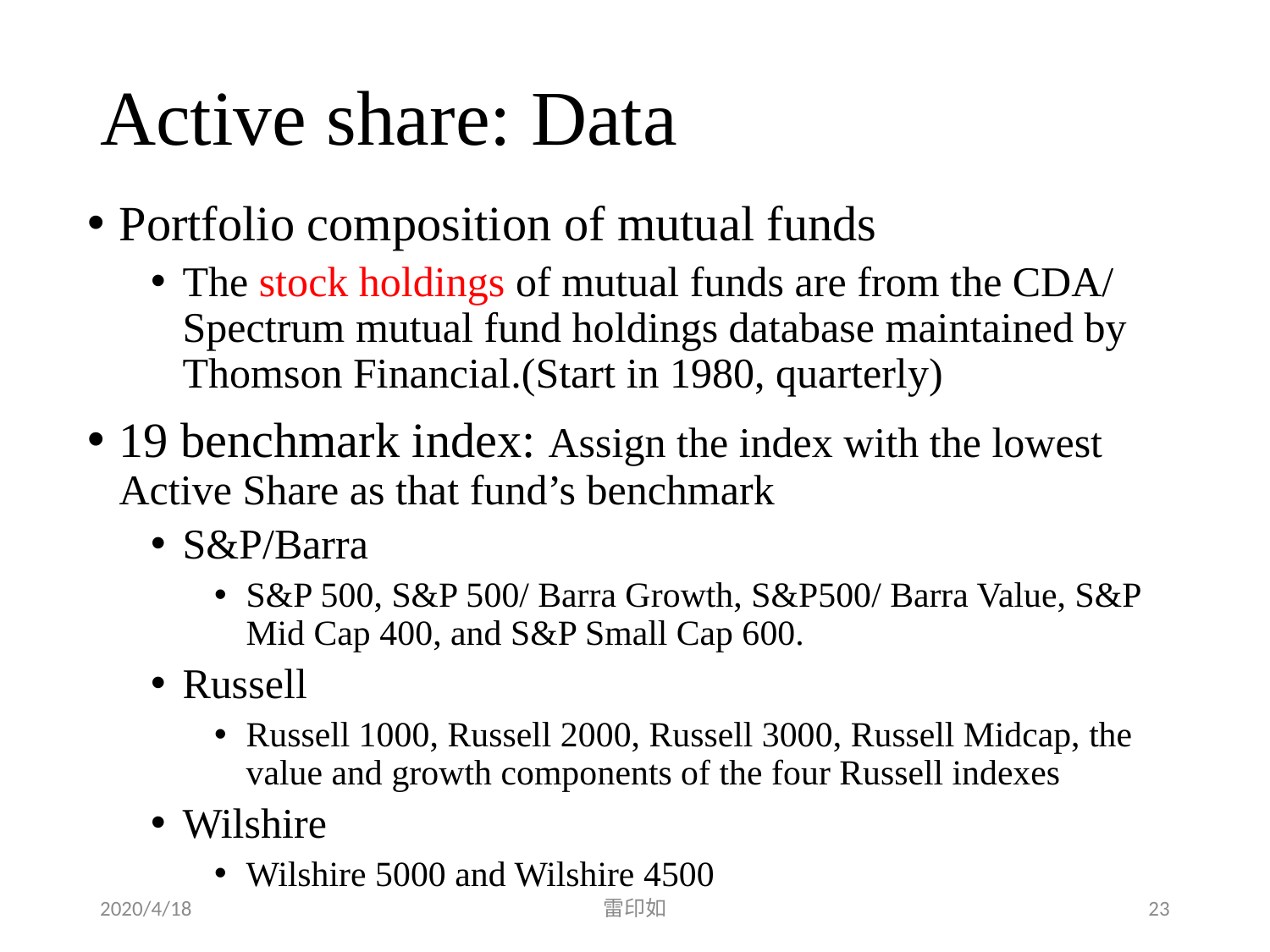

# Active share: Data
Portfolio composition of mutual funds
The stock holdings of mutual funds are from the CDA/ Spectrum mutual fund holdings database maintained by Thomson Financial.(Start in 1980, quarterly)
19 benchmark index: Assign the index with the lowest Active Share as that fund’s benchmark
S&P/Barra
S&P 500, S&P 500/ Barra Growth, S&P500/ Barra Value, S&P Mid Cap 400, and S&P Small Cap 600.
Russell
Russell 1000, Russell 2000, Russell 3000, Russell Midcap, the value and growth components of the four Russell indexes
Wilshire
Wilshire 5000 and Wilshire 4500

2020/4/18
雷印如
23